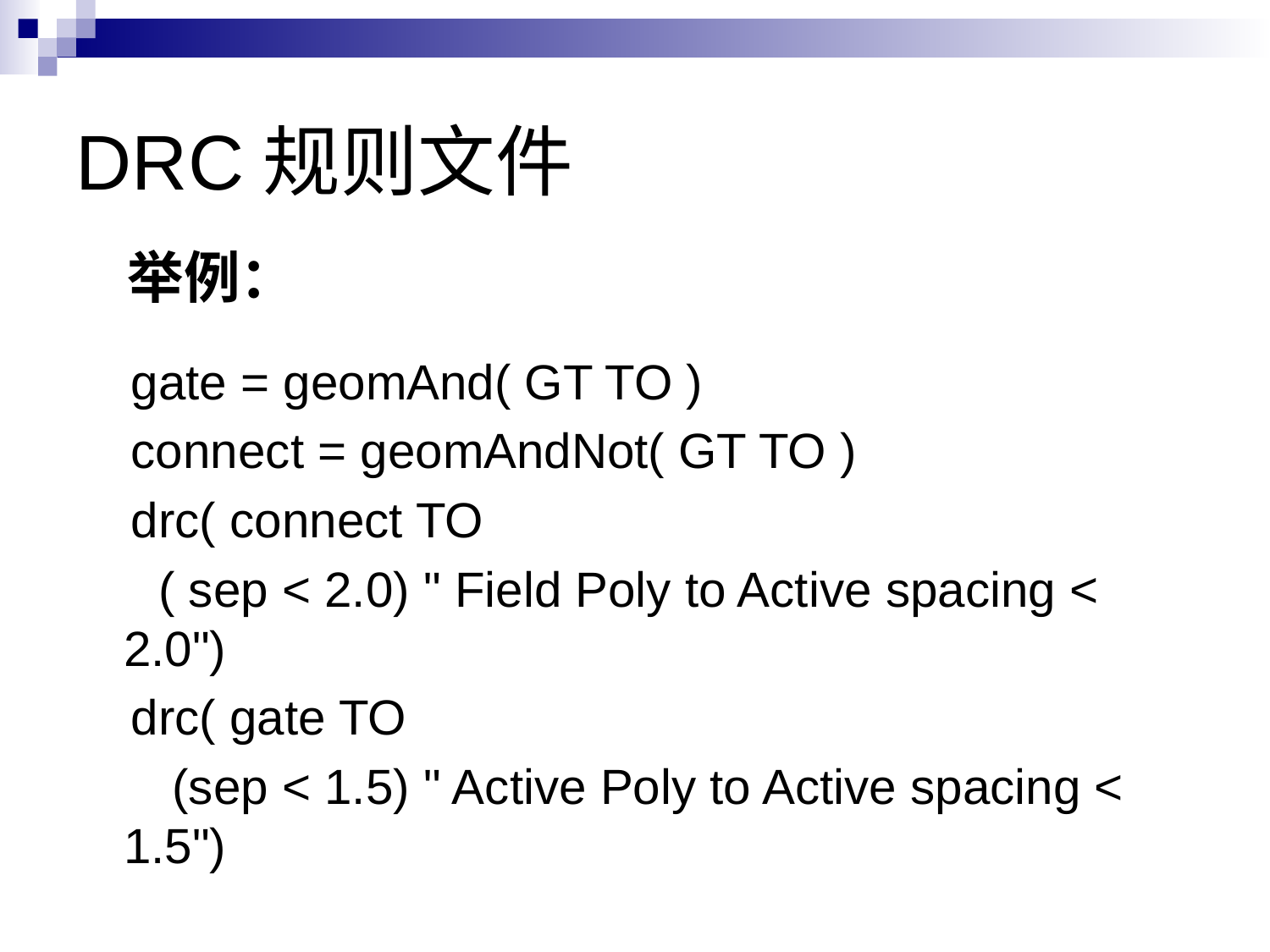

# DRC规则文件
举例：

    gate = geomAnd( GT TO )
    connect = geomAndNot( GT TO )
    drc( connect TO
      ( sep < 2.0) " Field Poly to Active spacing < 2.0")
    drc( gate TO
       (sep < 1.5) " Active Poly to Active spacing < 1.5")